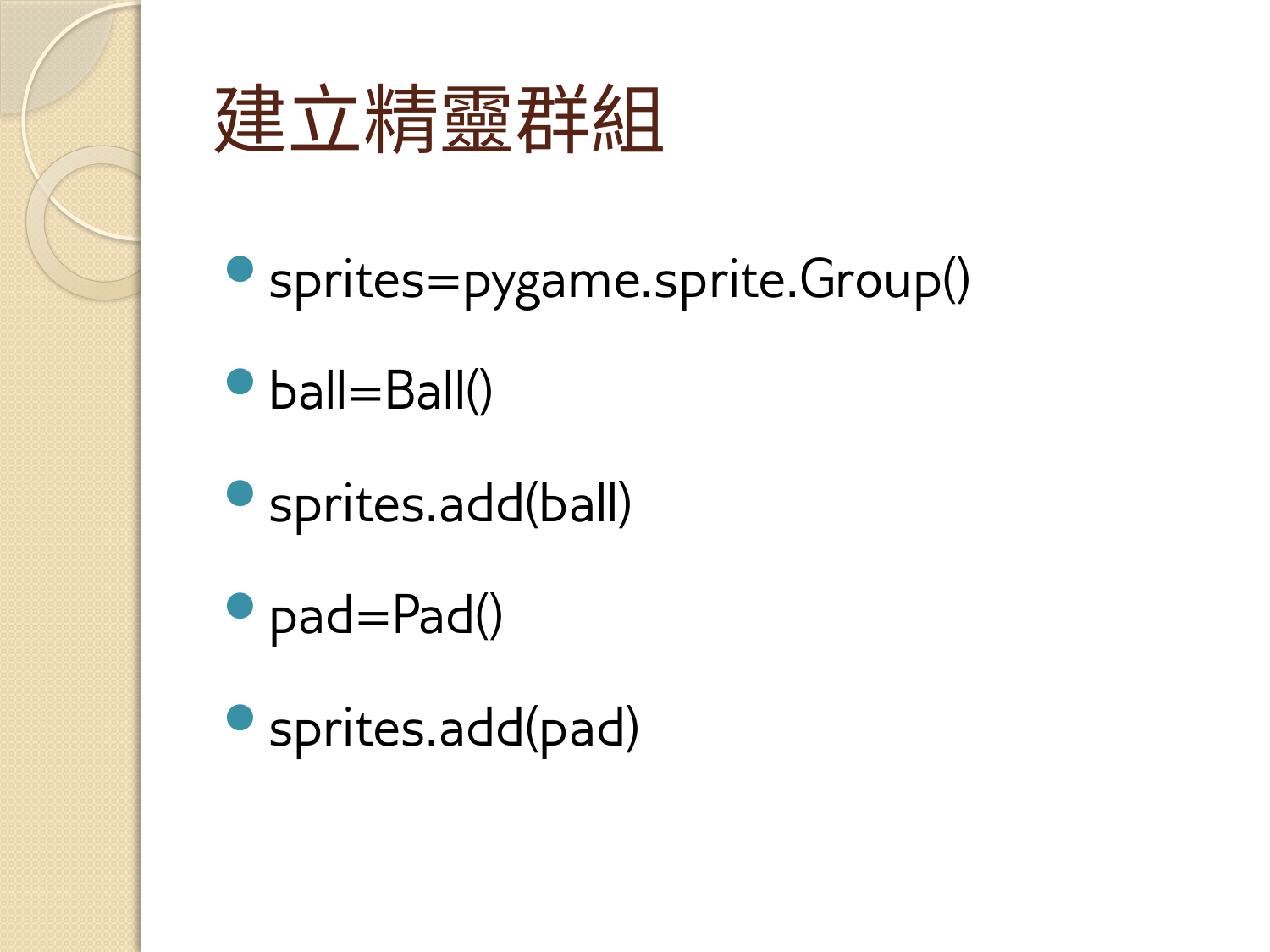

# 建立精靈群組
sprites=pygame.sprite.Group()
ball=Ball()
sprites.add(ball)
pad=Pad()
sprites.add(pad)